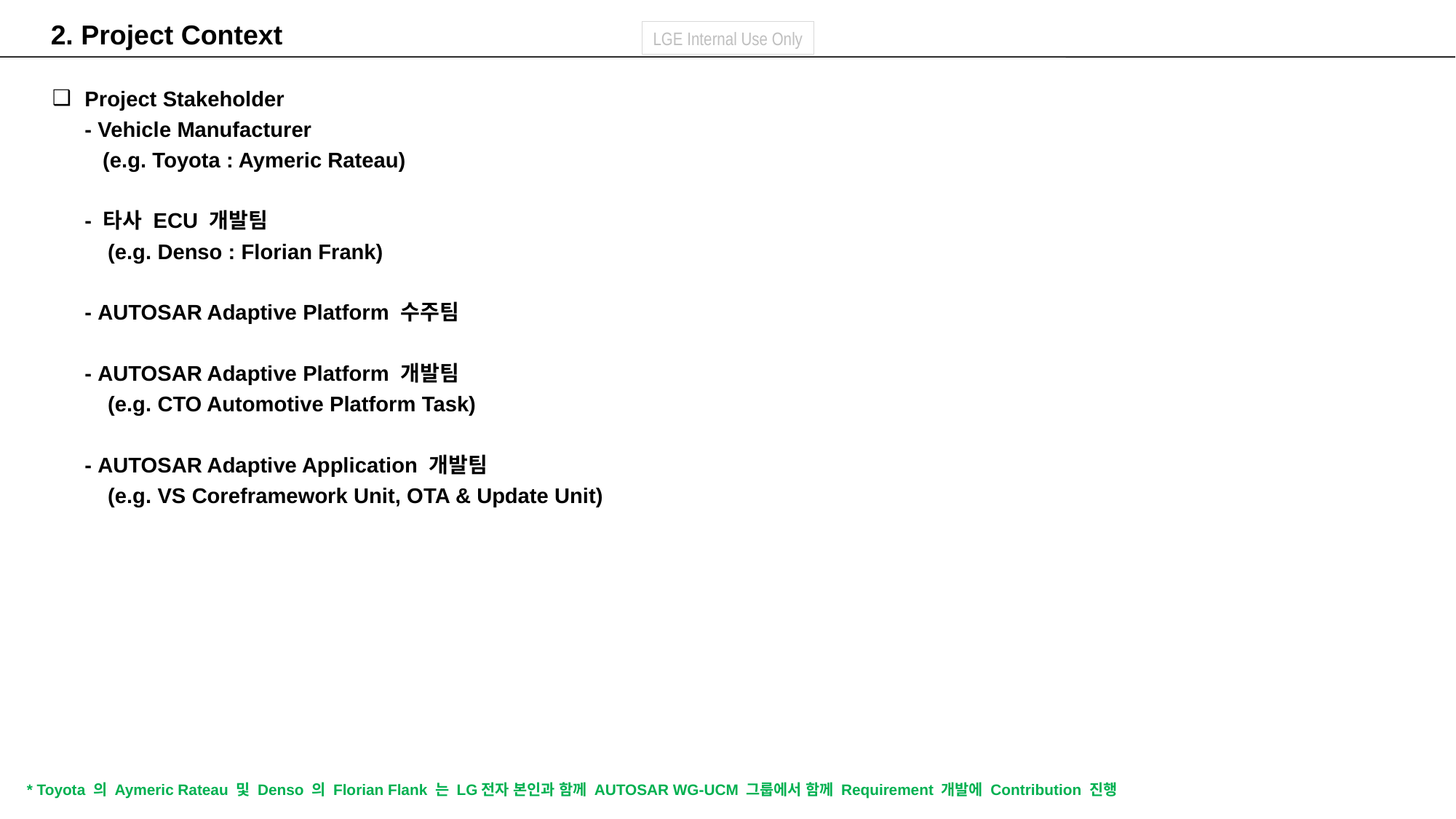

2. Project Context
Project Stakeholder
- Vehicle Manufacturer
   (e.g. Toyota : Aymeric Rateau)
- 타사 ECU 개발팀
   (e.g. Denso : Florian Frank)
- AUTOSAR Adaptive Platform 수주팀
- AUTOSAR Adaptive Platform 개발팀
   (e.g. CTO Automotive Platform Task)
- AUTOSAR Adaptive Application 개발팀
   (e.g. VS Coreframework Unit, OTA & Update Unit)
* Toyota 의 Aymeric Rateau 및 Denso 의 Florian Flank 는 LG전자 본인과 함께 AUTOSAR WG-UCM 그룹에서 함께 Requirement 개발에 Contribution 진행